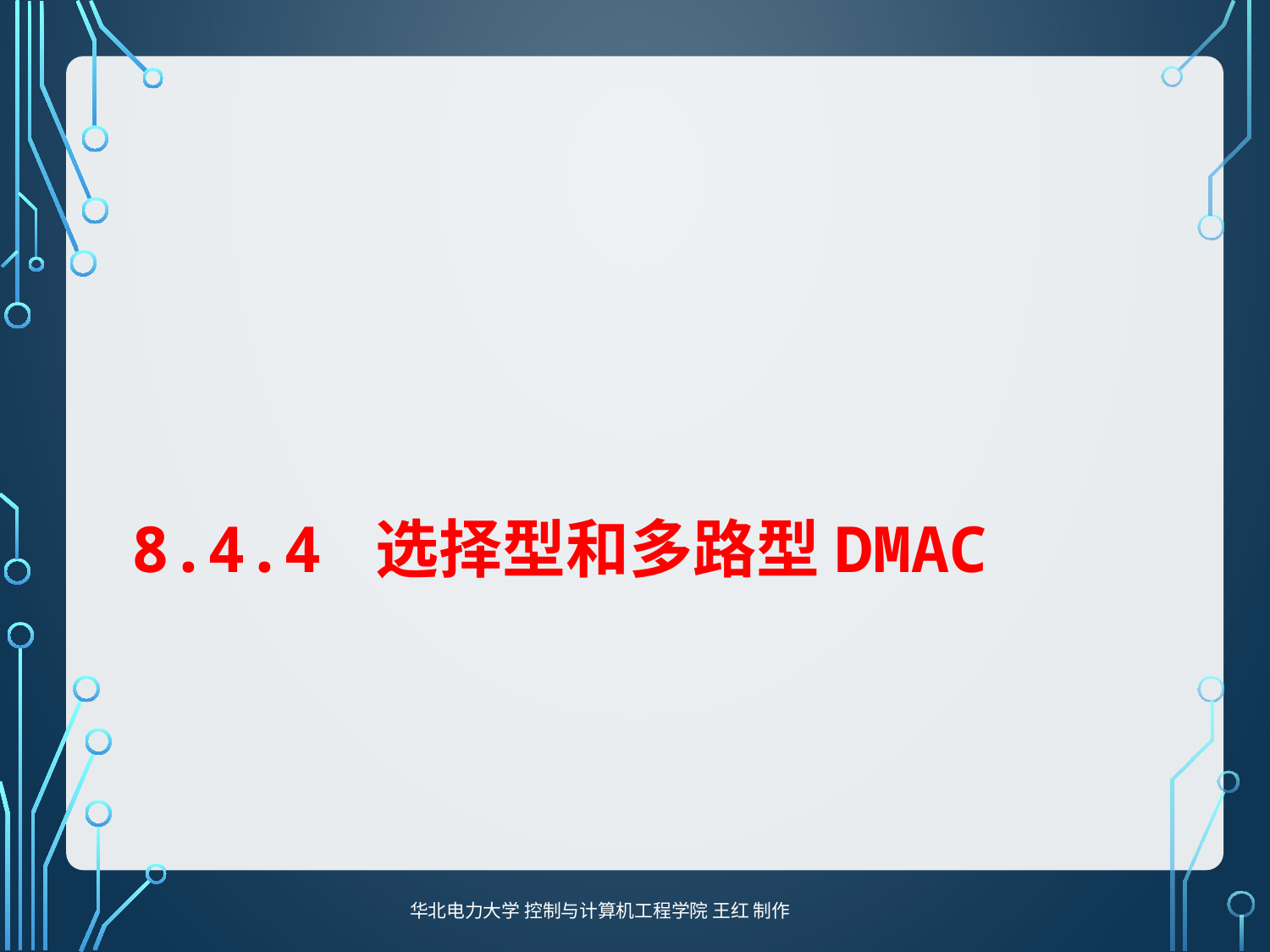

# 8.4.4 选择型和多路型DMAC

华北电力大学 控制与计算机工程学院 王红 制作